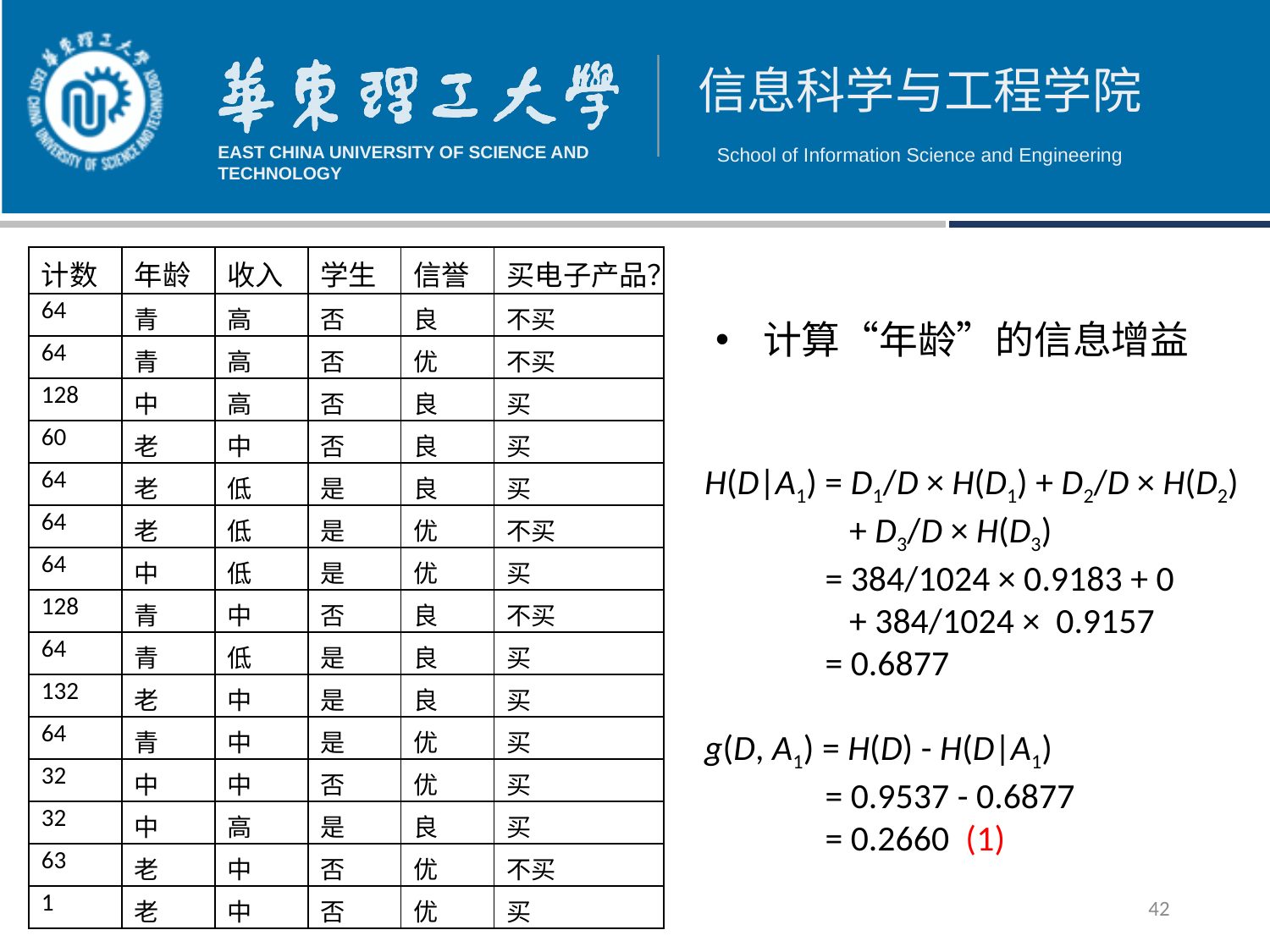

| 计数 | 年龄 | 收入 | 学生 | 信誉 | 买电子产品？ |
| --- | --- | --- | --- | --- | --- |
| 64 | 青 | 高 | 否 | 良 | 不买 |
| 64 | 青 | 高 | 否 | 优 | 不买 |
| 128 | 中 | 高 | 否 | 良 | 买 |
| 60 | 老 | 中 | 否 | 良 | 买 |
| 64 | 老 | 低 | 是 | 良 | 买 |
| 64 | 老 | 低 | 是 | 优 | 不买 |
| 64 | 中 | 低 | 是 | 优 | 买 |
| 128 | 青 | 中 | 否 | 良 | 不买 |
| 64 | 青 | 低 | 是 | 良 | 买 |
| 132 | 老 | 中 | 是 | 良 | 买 |
| 64 | 青 | 中 | 是 | 优 | 买 |
| 32 | 中 | 中 | 否 | 优 | 买 |
| 32 | 中 | 高 | 是 | 良 | 买 |
| 63 | 老 | 中 | 否 | 优 | 不买 |
| 1 | 老 | 中 | 否 | 优 | 买 |
计算“年龄”的信息增益
H(D|A1) = D1/D × H(D1) + D2/D × H(D2)
                  + D3/D × H(D3)
               = 384/1024 × 0.9183 + 0
                  + 384/1024 ×  0.9157
               = 0.6877

g(D, A1) = H(D) - H(D|A1)
               = 0.9537 - 0.6877
               = 0.2660  (1)

42